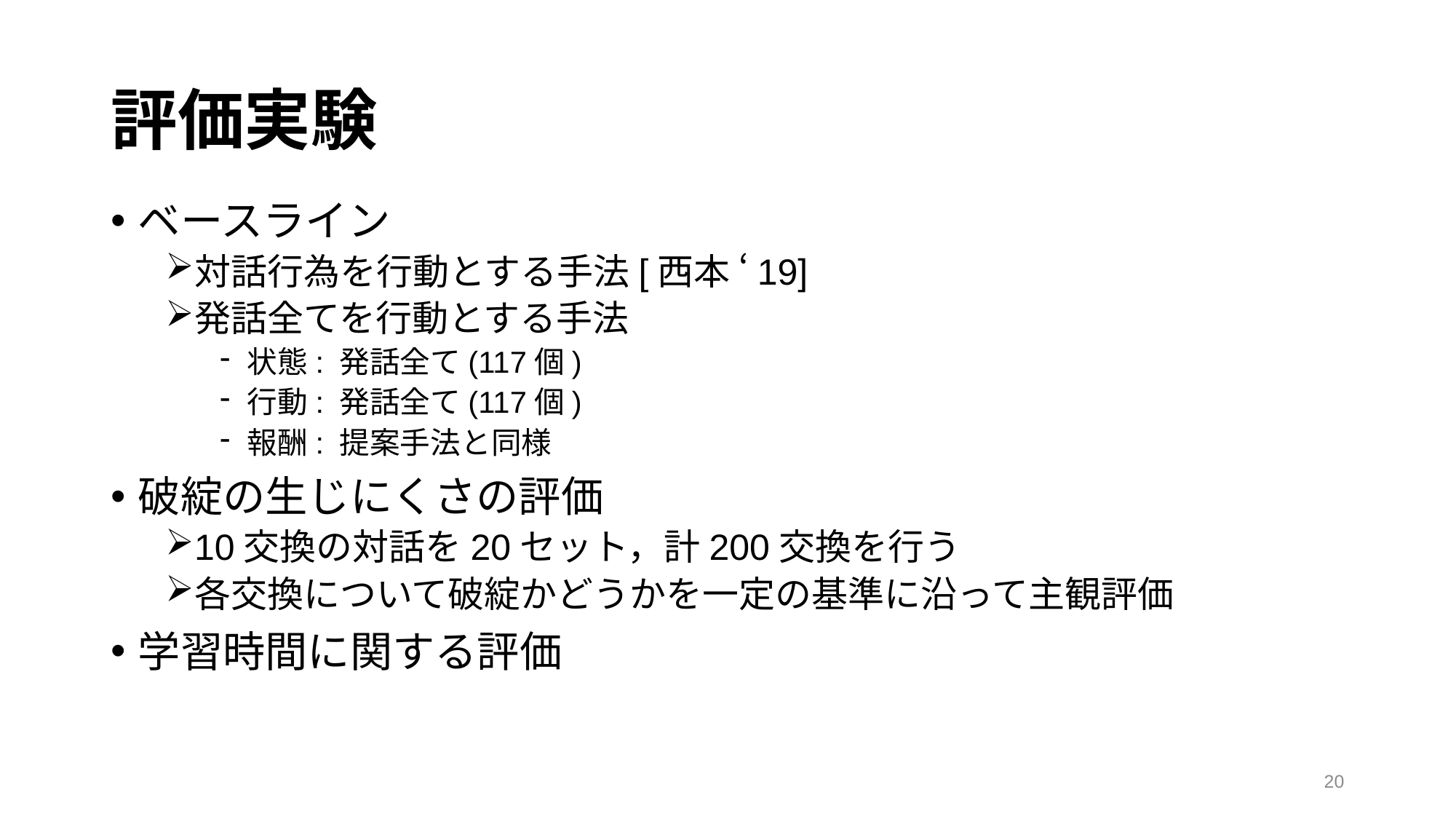

# 評価実験
ベースライン
対話行為を行動とする手法[西本 ‘19]
発話全てを行動とする手法
状態: 発話全て(117個)
行動: 発話全て(117個)
報酬: 提案手法と同様
破綻の生じにくさの評価
10交換の対話を20セット，計200交換を行う
各交換について破綻かどうかを一定の基準に沿って主観評価
学習時間に関する評価

20